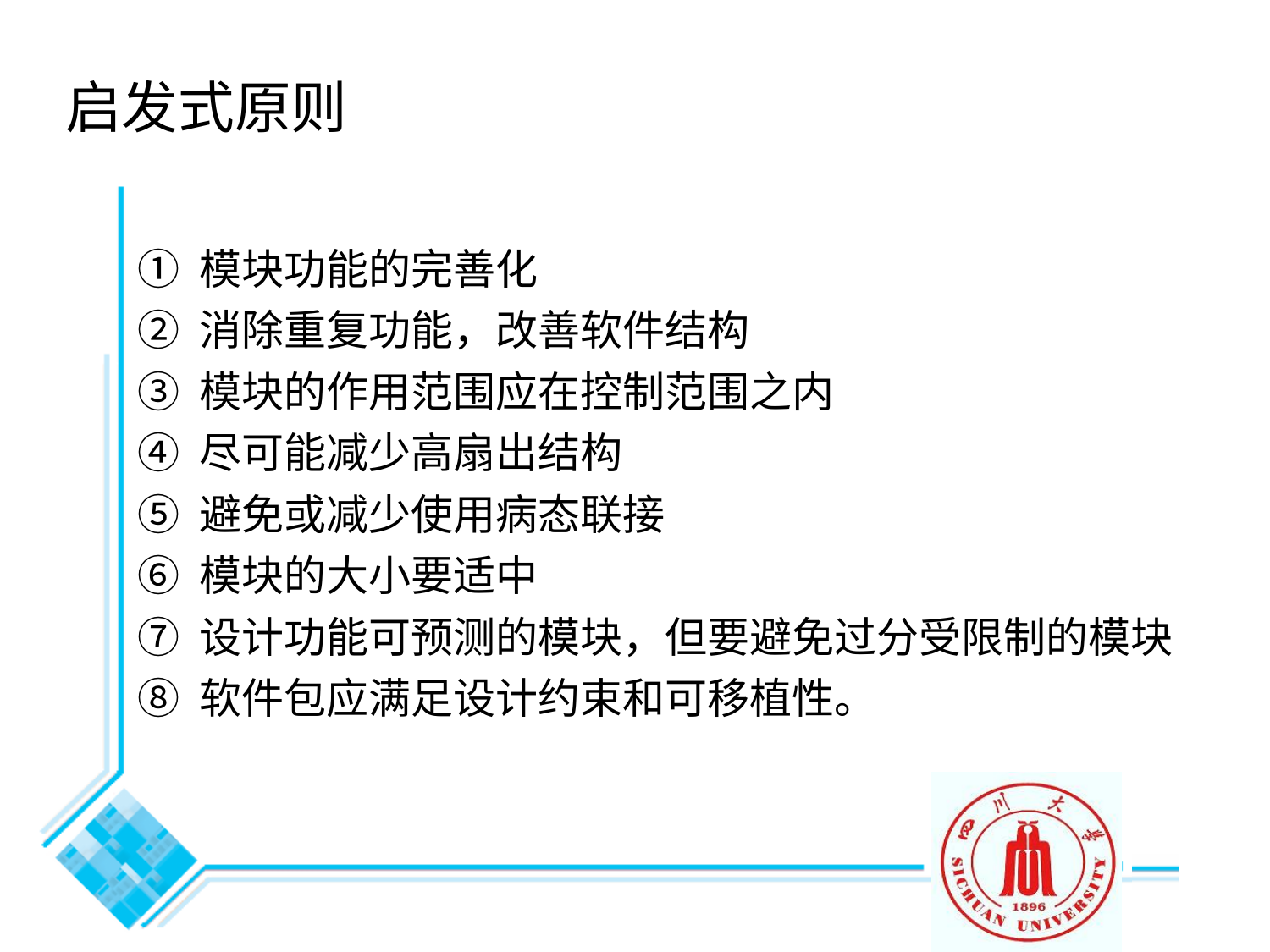

启发式原则
① 模块功能的完善化
② 消除重复功能，改善软件结构
③ 模块的作用范围应在控制范围之内
④ 尽可能减少高扇出结构
⑤ 避免或减少使用病态联接
⑥ 模块的大小要适中
⑦ 设计功能可预测的模块，但要避免过分受限制的模块
⑧ 软件包应满足设计约束和可移植性。